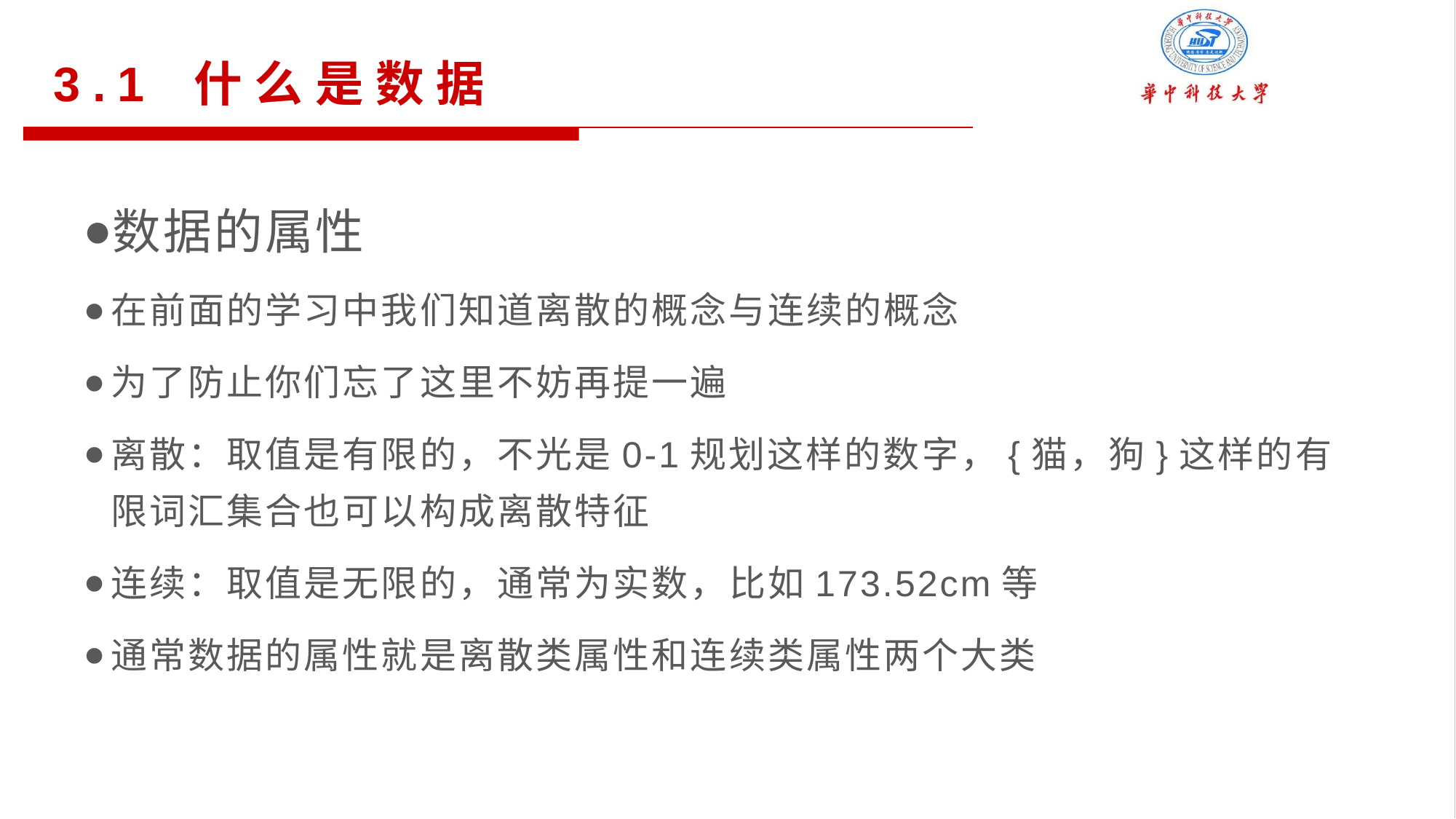

3.1 什么是数据

数据的属性
在前面的学习中我们知道离散的概念与连续的概念
为了防止你们忘了这里不妨再提一遍
离散：取值是有限的，不光是0-1规划这样的数字，{猫，狗}这样的有限词汇集合也可以构成离散特征
连续：取值是无限的，通常为实数，比如173.52cm等
通常数据的属性就是离散类属性和连续类属性两个大类